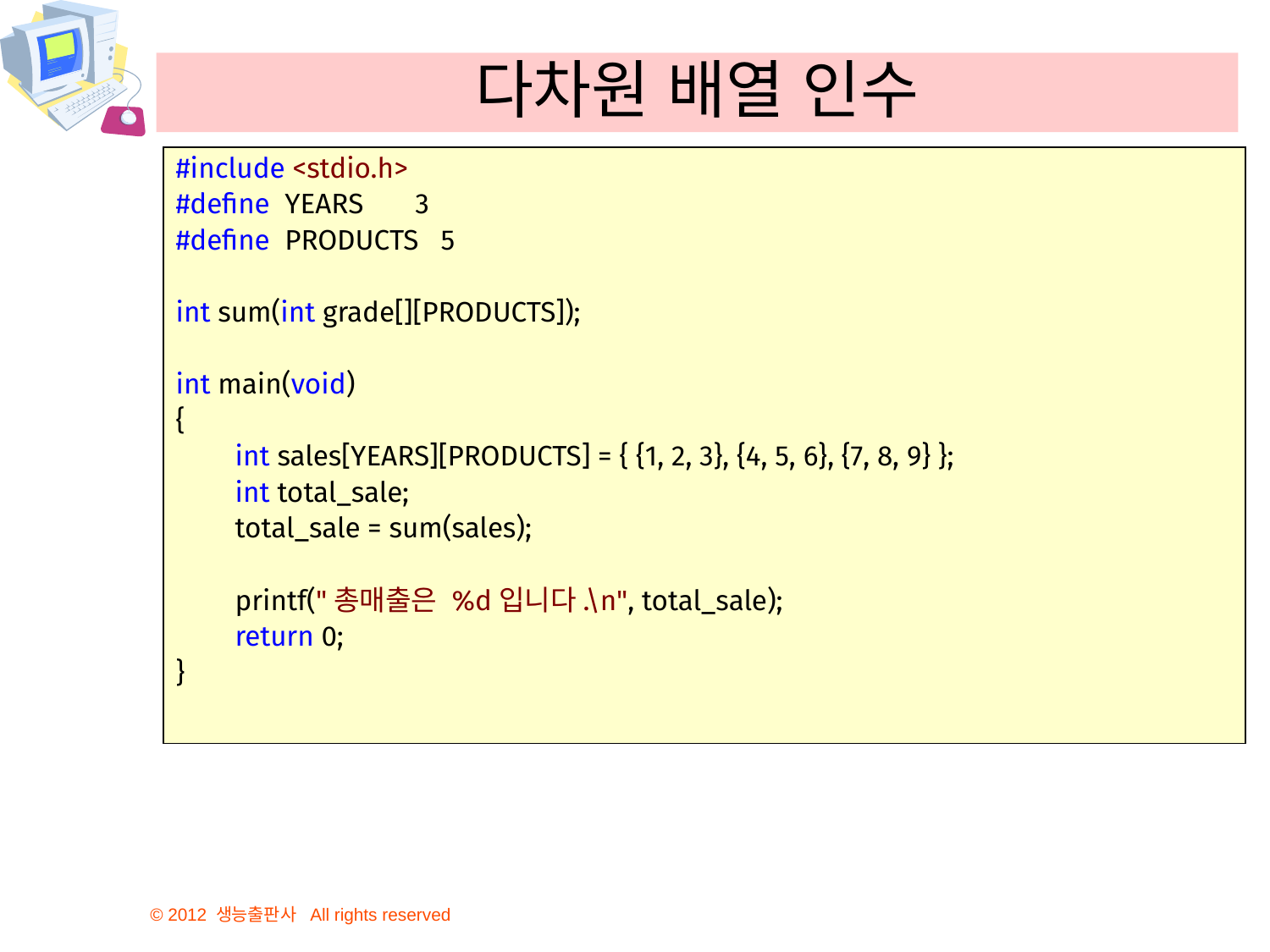

# 다차원 배열 인수
#include <stdio.h>
#define  YEARS       3
#define  PRODUCTS   5

int sum(int grade[][PRODUCTS]);

int main(void)
{
        int sales[YEARS][PRODUCTS] = { {1, 2, 3}, {4, 5, 6}, {7, 8, 9} };
        int total_sale;
        total_sale = sum(sales);

        printf("총매출은 %d입니다.\n", total_sale);
        return 0;
}